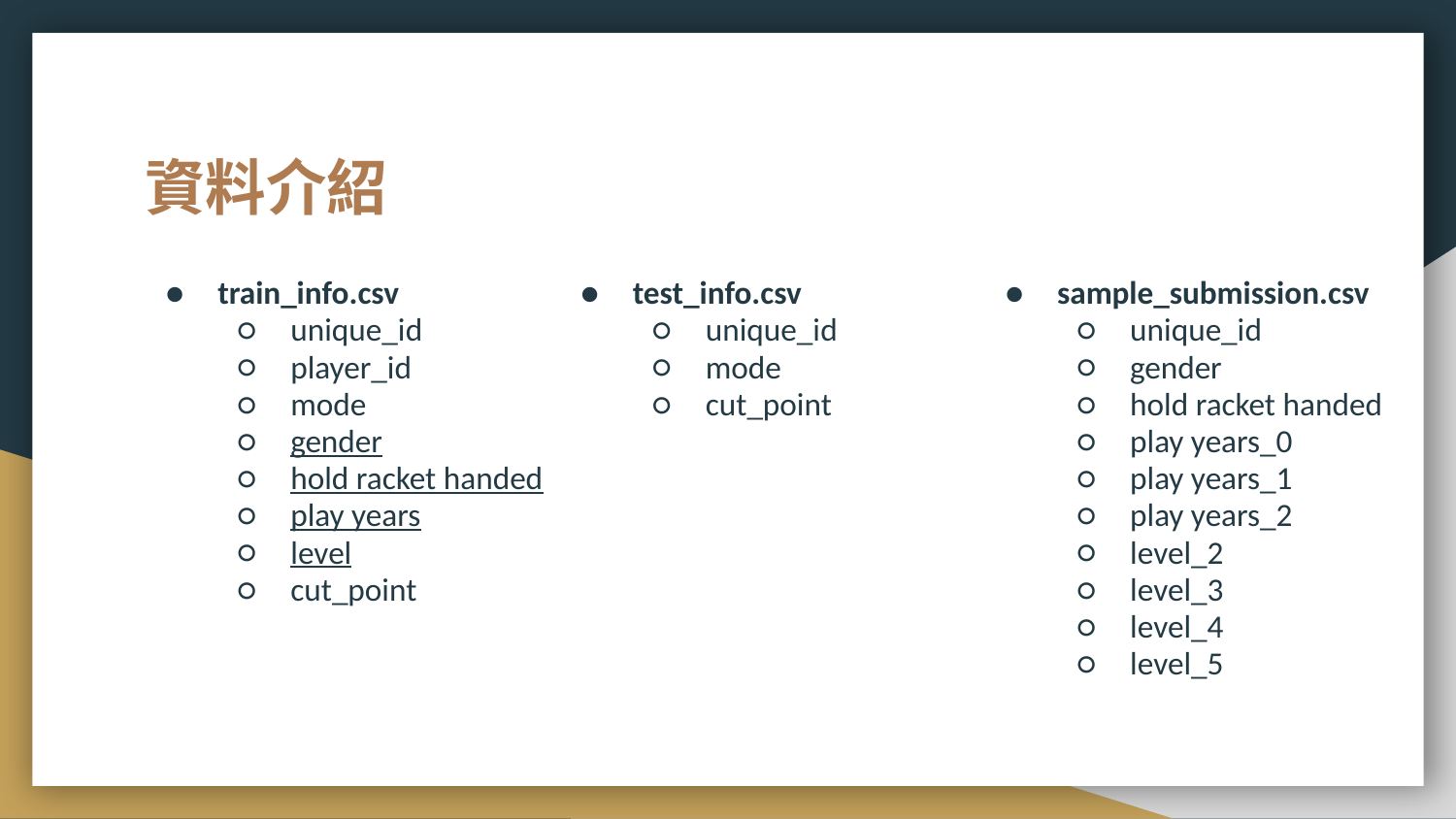

# 資料介紹
train_info.csv
unique_id
player_id
mode
gender
hold racket handed
play years
level
cut_point
test_info.csv
unique_id
mode
cut_point
sample_submission.csv
unique_id
gender
hold racket handed
play years_0
play years_1
play years_2
level_2
level_3
level_4
level_5